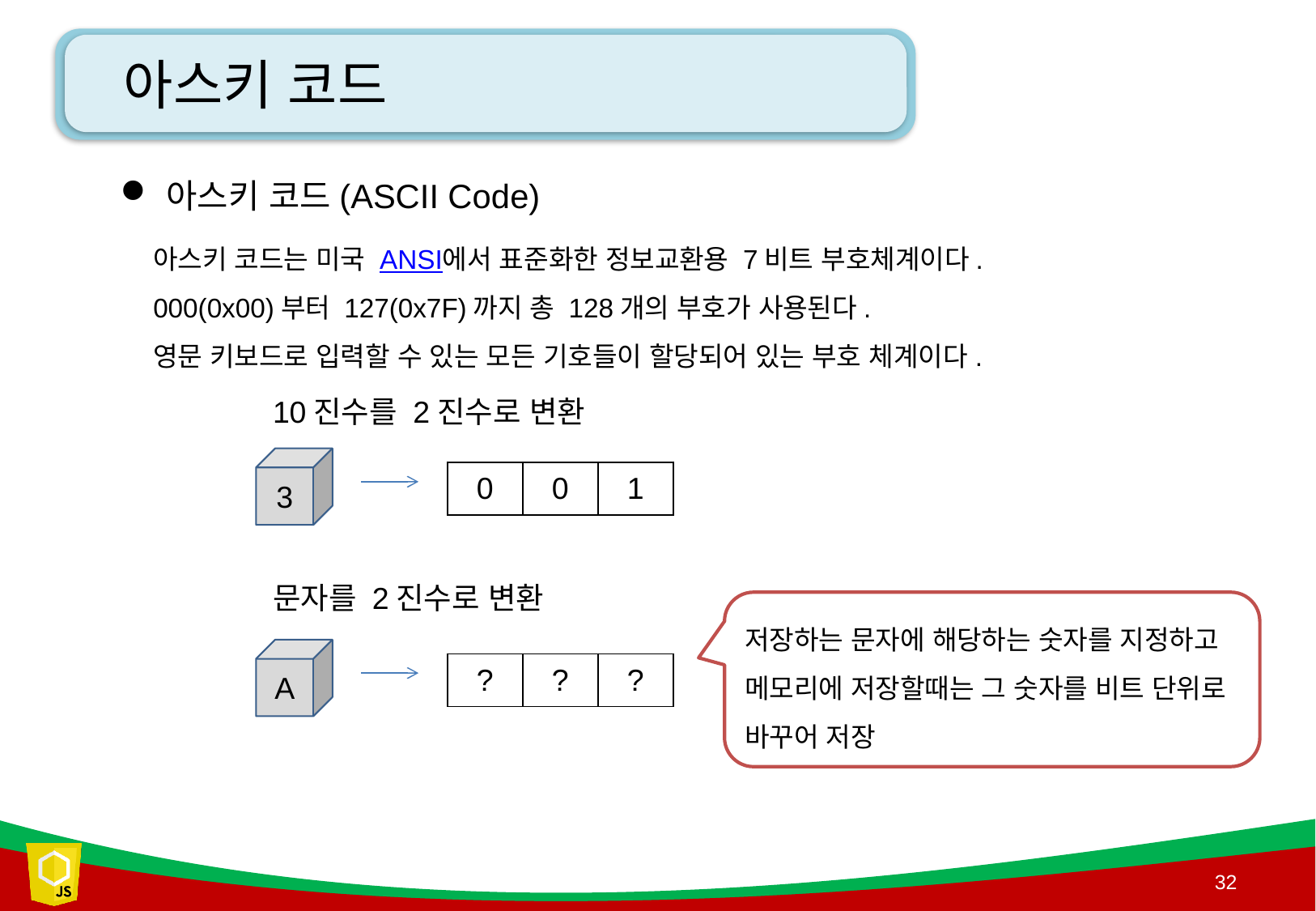

# 아스키 코드
아스키 코드(ASCII Code)
아스키 코드는 미국 ANSI에서 표준화한 정보교환용 7비트 부호체계이다.
000(0x00)부터 127(0x7F)까지 총 128개의 부호가 사용된다.
영문 키보드로 입력할 수 있는 모든 기호들이 할당되어 있는 부호 체계이다.
10진수를 2진수로 변환
3
| 0 | 0 | 1 |
| --- | --- | --- |
문자를 2진수로 변환
저장하는 문자에 해당하는 숫자를 지정하고 메모리에 저장할때는 그 숫자를 비트 단위로 바꾸어 저장
A
| ? | ? | ? |
| --- | --- | --- |
32